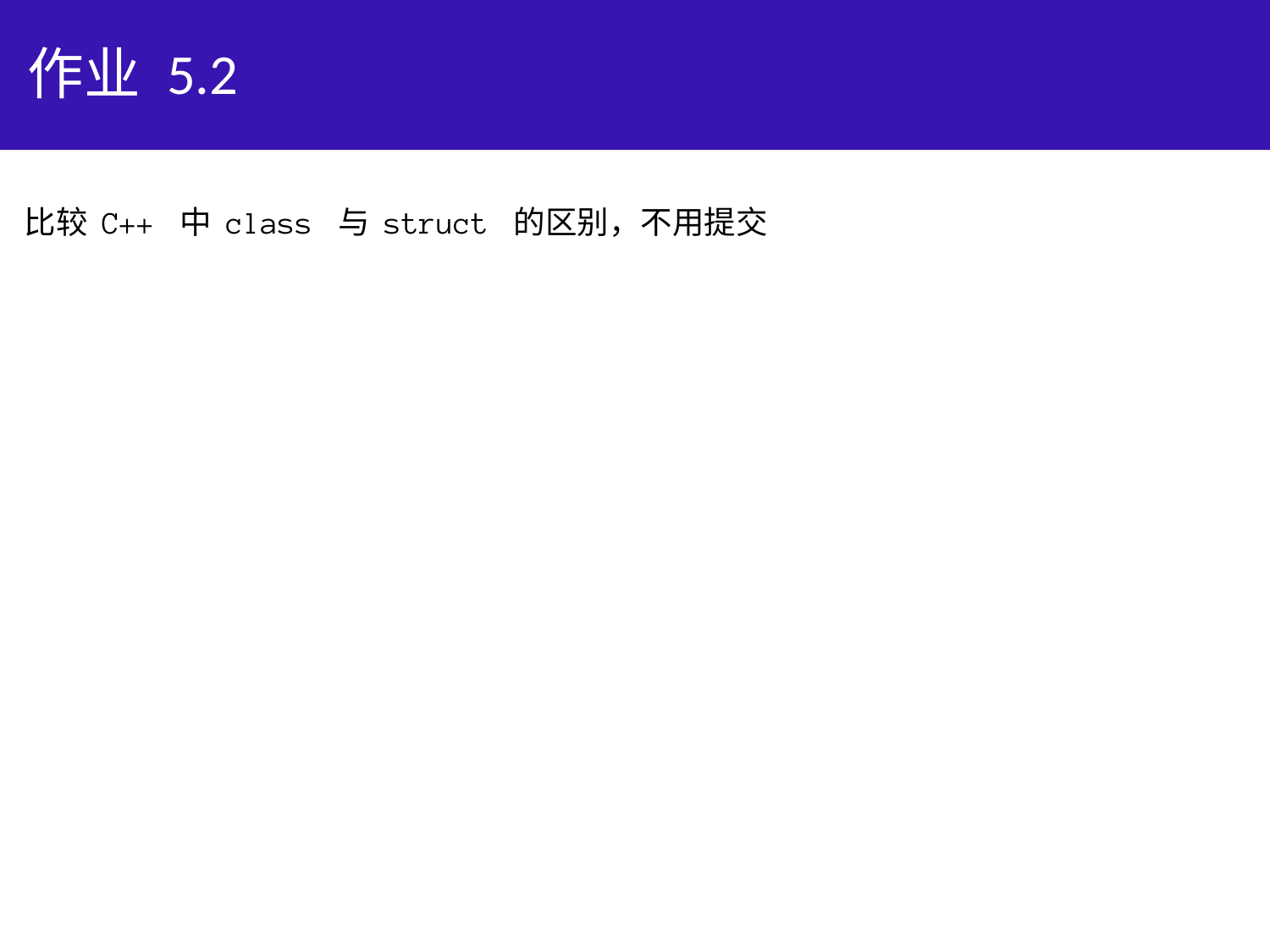

# 作业 5.2
比较 C++ 中 class 与 struct 的区别，不用提交
21